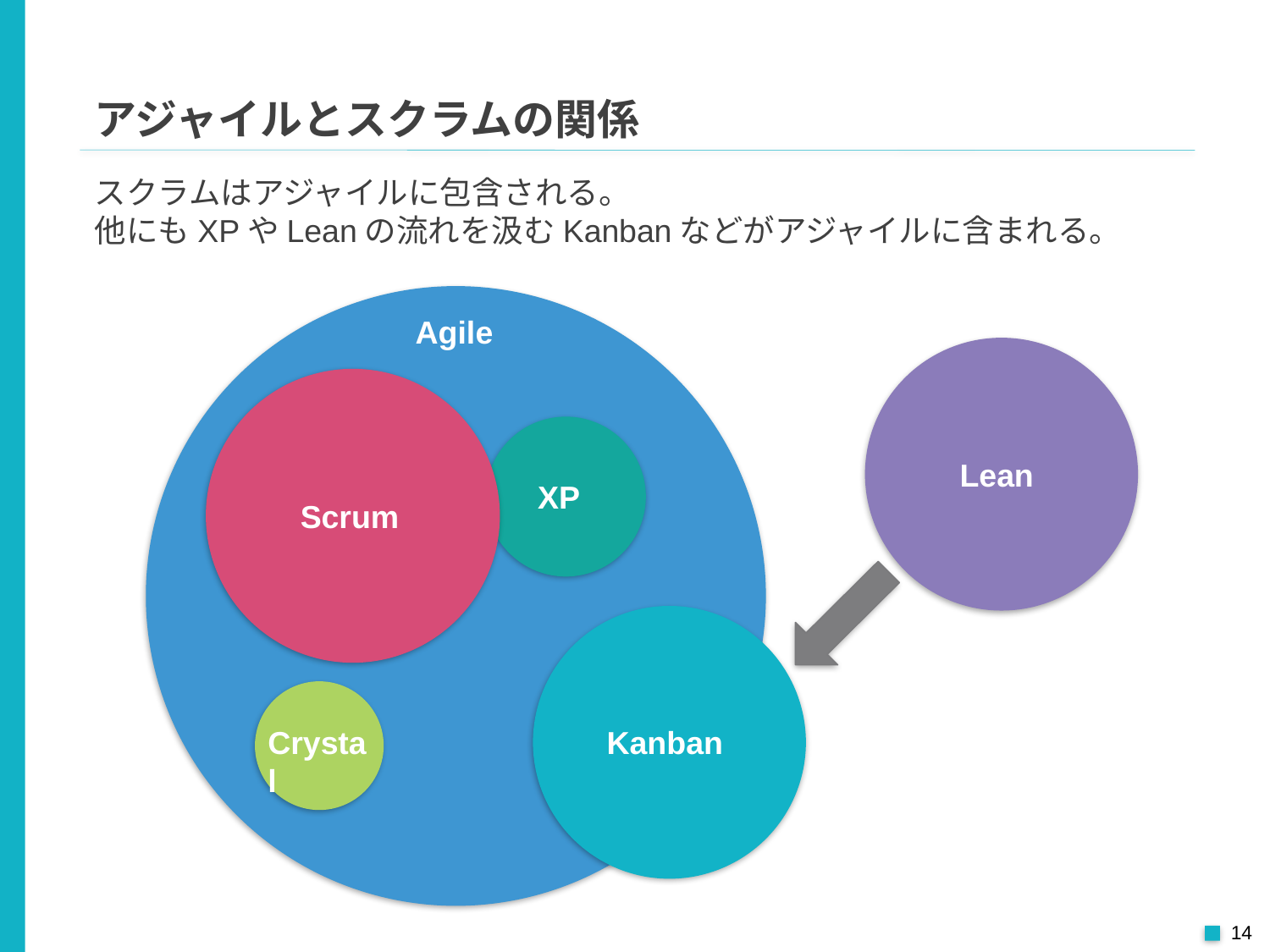

アジャイルとスクラムの関係
スクラムはアジャイルに包含される。
他にもXPやLeanの流れを汲むKanbanなどがアジャイルに含まれる。

Agile

Lean
XP
Scrum

Crystal
Kanban